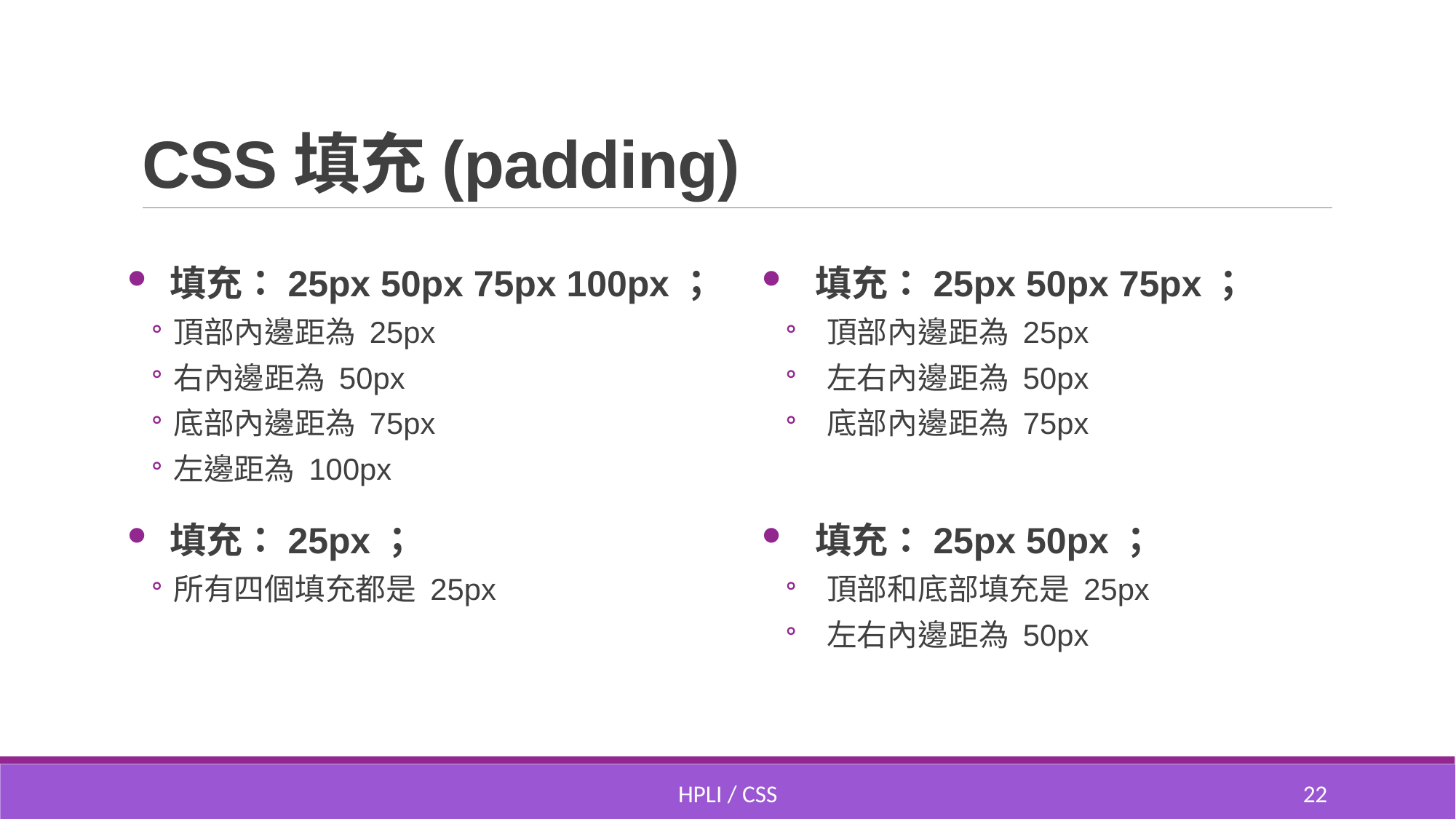

# CSS填充(padding)
填充：25px 50px 75px 100px；
頂部內邊距為 25px
右內邊距為 50px
底部內邊距為 75px
左邊距為 100px
填充：25px；
所有四個填充都是 25px

填充：25px 50px 75px；
頂部內邊距為 25px
左右內邊距為 50px
底部內邊距為 75px

填充：25px 50px；
頂部和底部填充是 25px
左右內邊距為 50px

HPLI / CSS
22